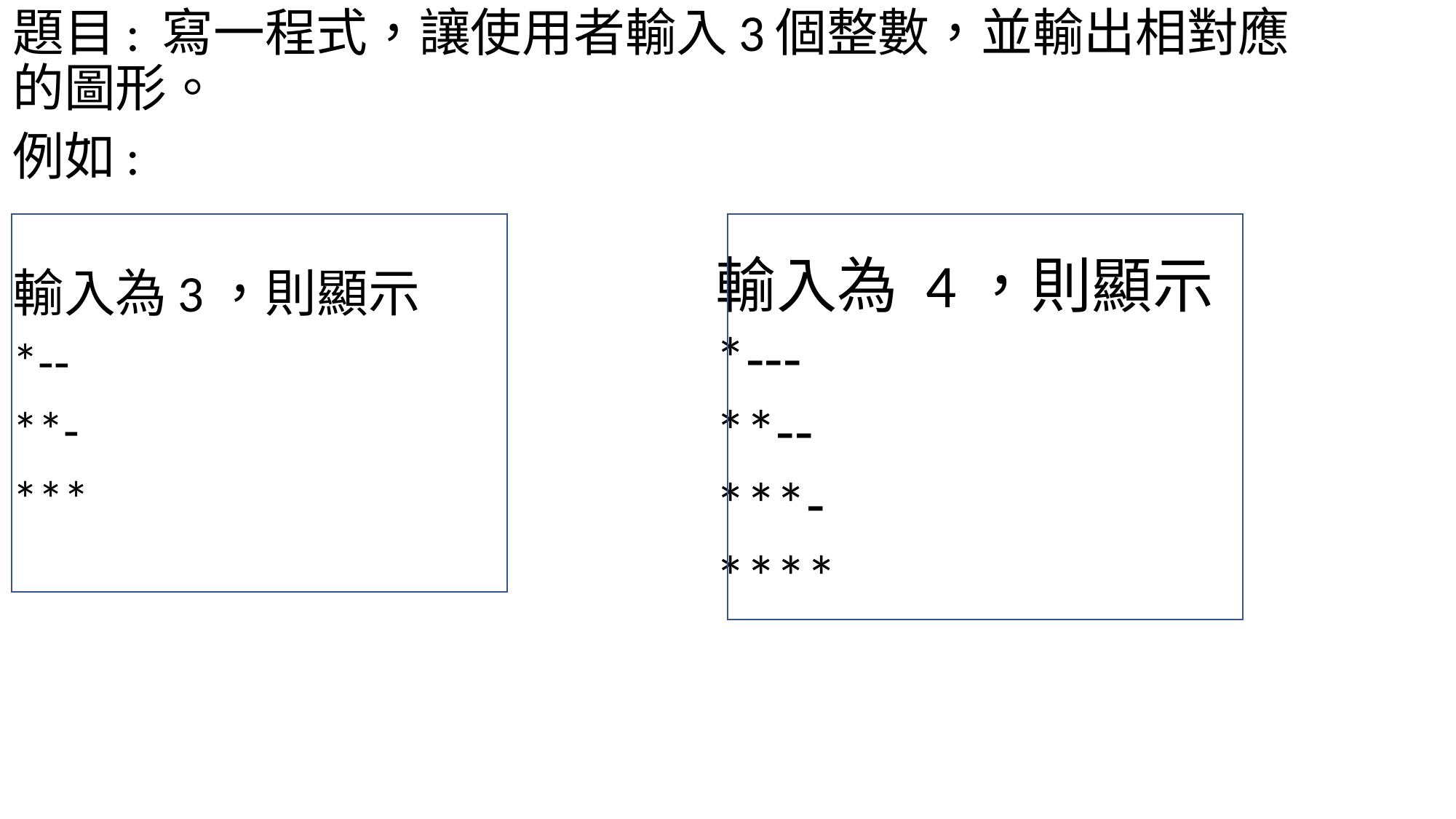

題目: 寫一程式，讓使用者輸入3個整數，並輸出相對應的圖形。
例如:

輸入為3，則顯示
*--
**-
***

輸入為 4，則顯示
*---
**--
***-
****